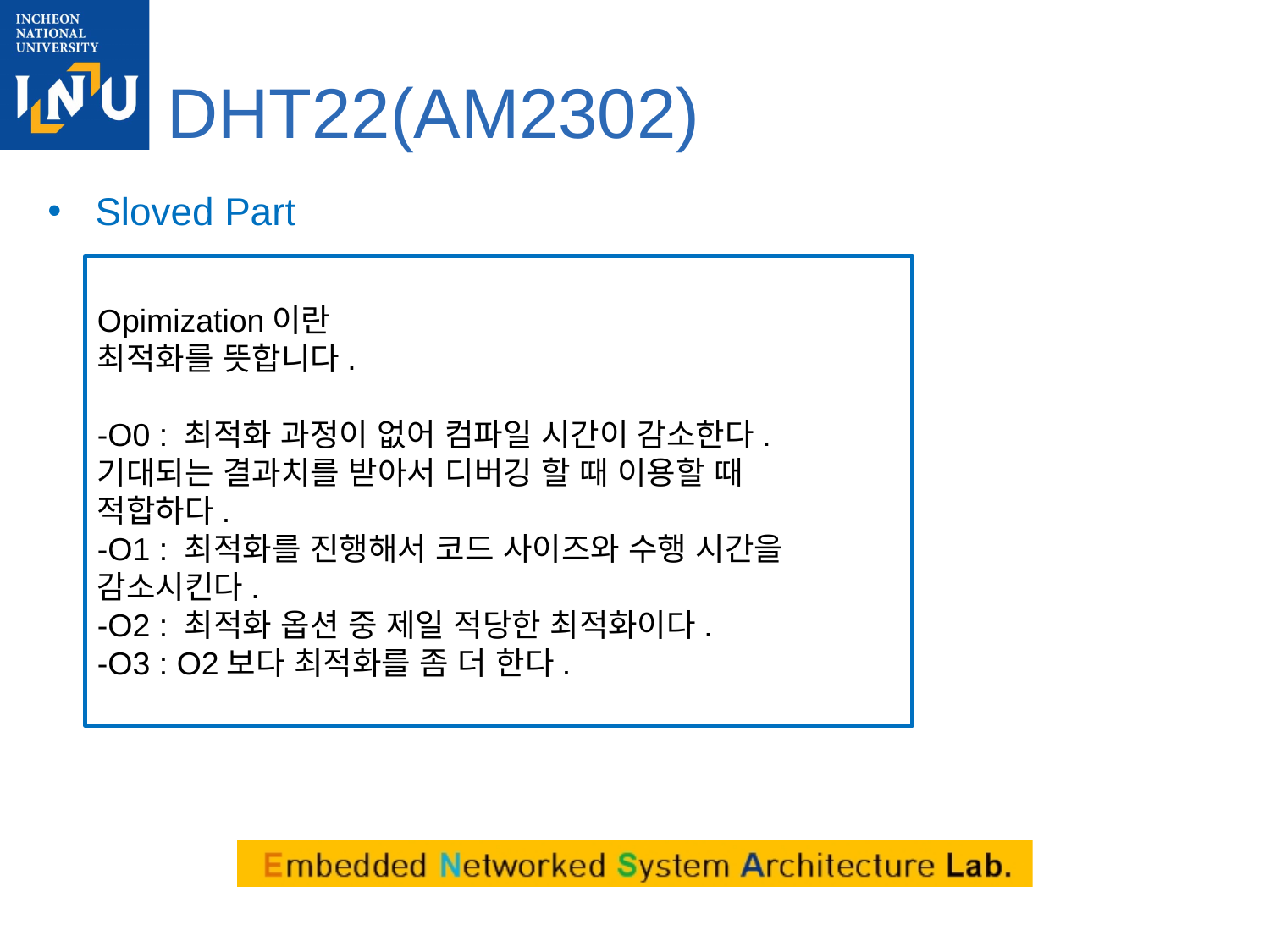

DHT22(AM2302)
Sloved Part

Opimization이란
최적화를 뜻합니다.

-O0 : 최적화 과정이 없어 컴파일 시간이 감소한다.
기대되는 결과치를 받아서 디버깅 할 때 이용할 때
적합하다.
-O1 : 최적화를 진행해서 코드 사이즈와 수행 시간을
감소시킨다.
-O2 : 최적화 옵션 중 제일 적당한 최적화이다.
-O3 : O2보다 최적화를 좀 더 한다.